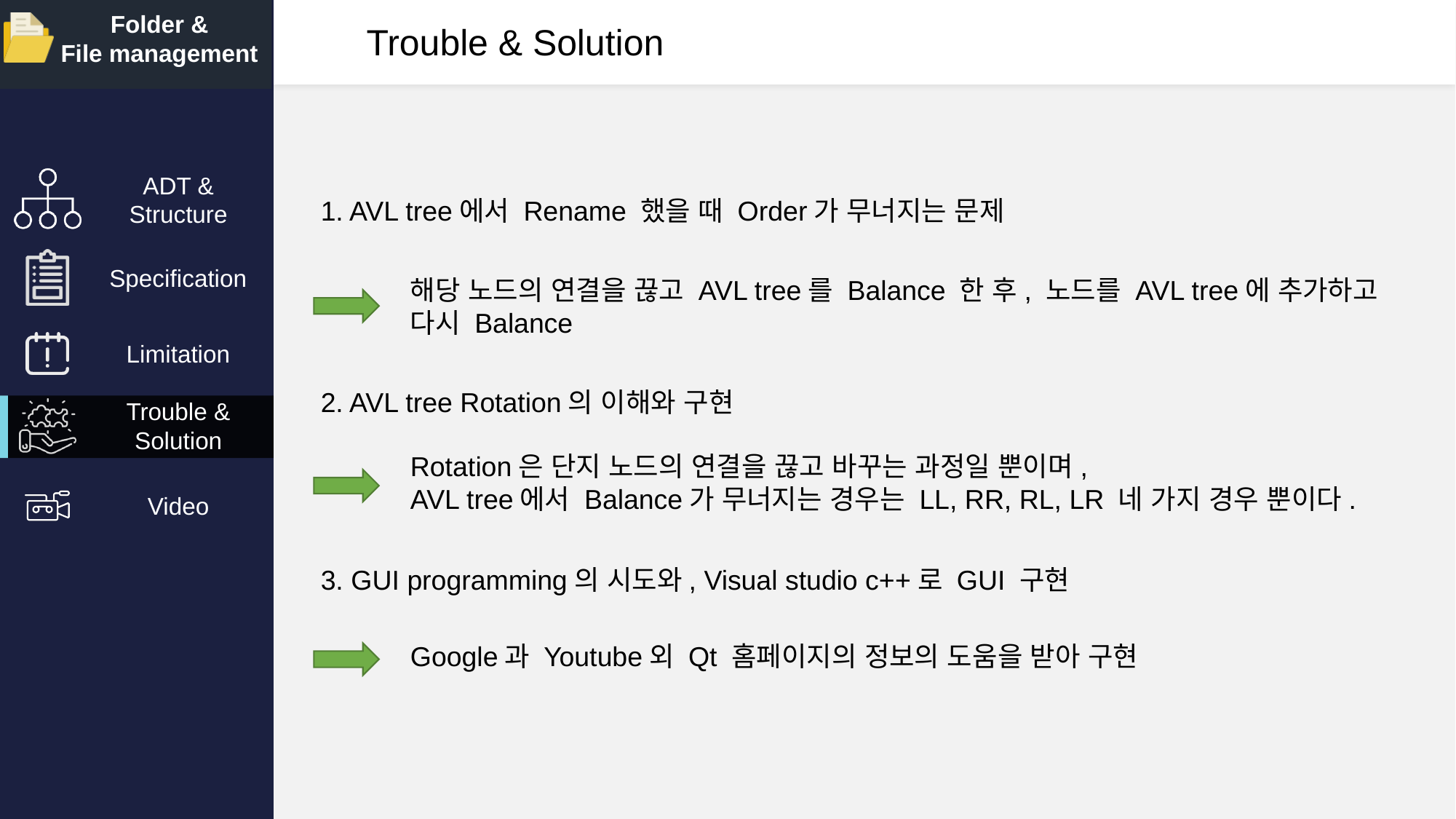

Trouble & Solution
1. AVL tree에서 Rename 했을 때 Order가 무너지는 문제
해당 노드의 연결을 끊고 AVL tree를 Balance 한 후, 노드를 AVL tree에 추가하고 다시 Balance

2. AVL tree Rotation의 이해와 구현
Rotation은 단지 노드의 연결을 끊고 바꾸는 과정일 뿐이며,
AVL tree에서 Balance가 무너지는 경우는 LL, RR, RL, LR 네 가지 경우 뿐이다.

3. GUI programming의 시도와, Visual studio c++로 GUI 구현
Google과 Youtube외 Qt 홈페이지의 정보의 도움을 받아 구현